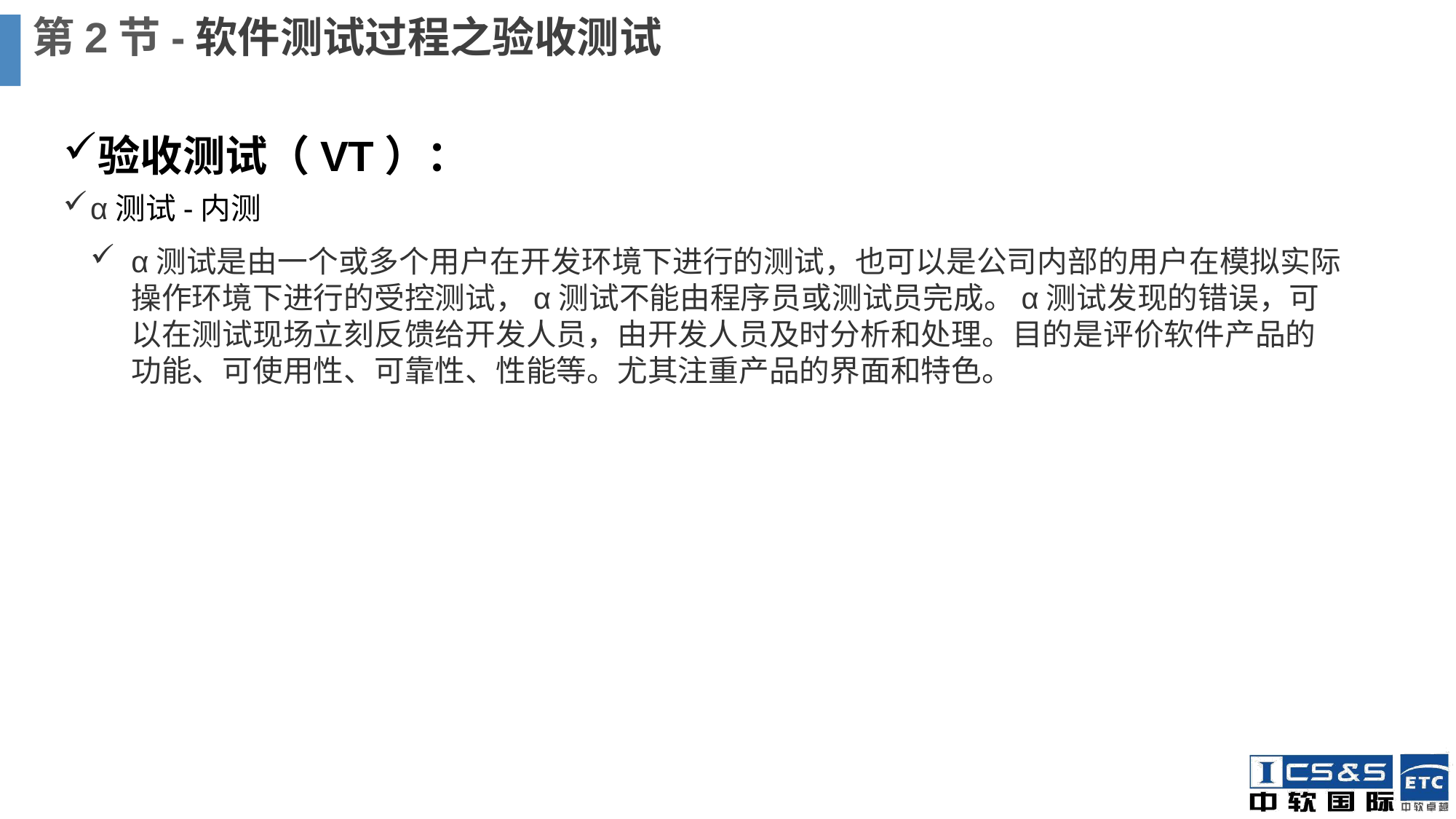

# 第2节-软件测试过程之验收测试
验收测试（VT）：
α测试-内测
α测试是由一个或多个用户在开发环境下进行的测试，也可以是公司内部的用户在模拟实际操作环境下进行的受控测试，α测试不能由程序员或测试员完成。α测试发现的错误，可以在测试现场立刻反馈给开发人员，由开发人员及时分析和处理。目的是评价软件产品的功能、可使用性、可靠性、性能等。尤其注重产品的界面和特色。